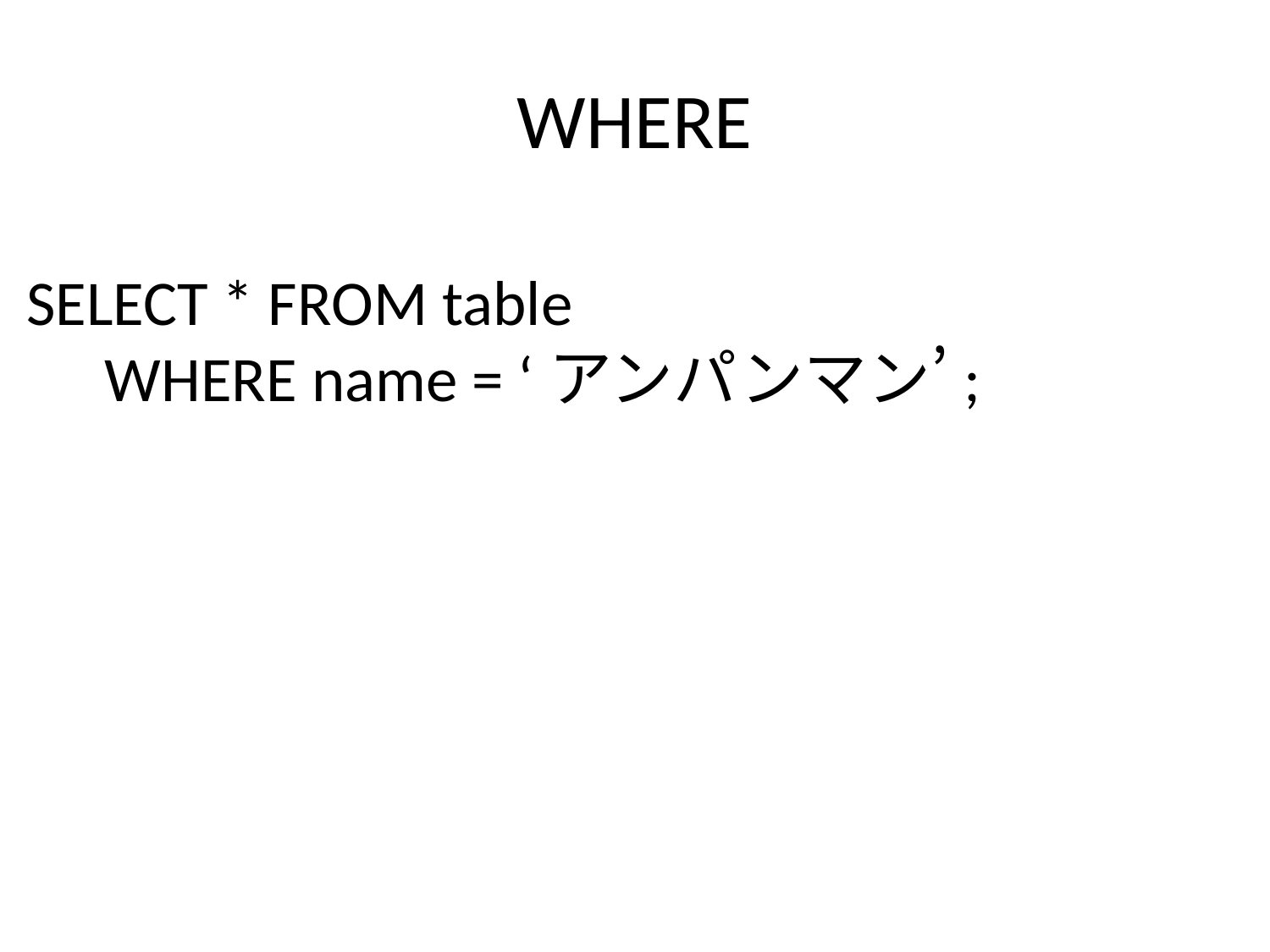

# WHERE
SELECT * FROM table
　WHERE name = ‘アンパンマン’;